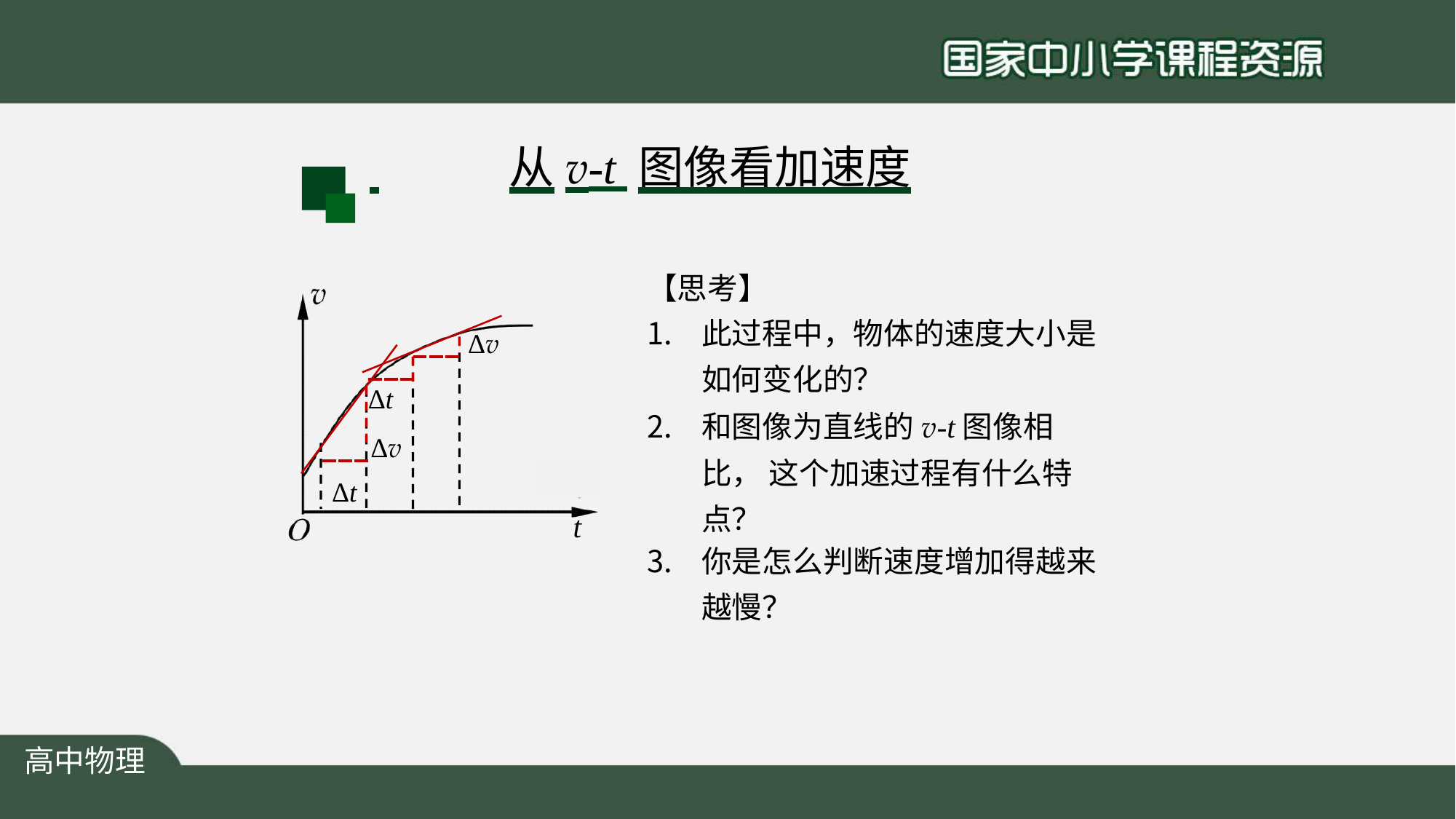

# 从v-t 图像看加速度

【思考】

此过程中，物体的速度大小是 如何变化的？
和图像为直线的v-t图像相比， 这个加速过程有什么特点？
你是怎么判断速度增加得越来
越慢？

       Δv
       Δt
      Δv
Δt

t

高中物理